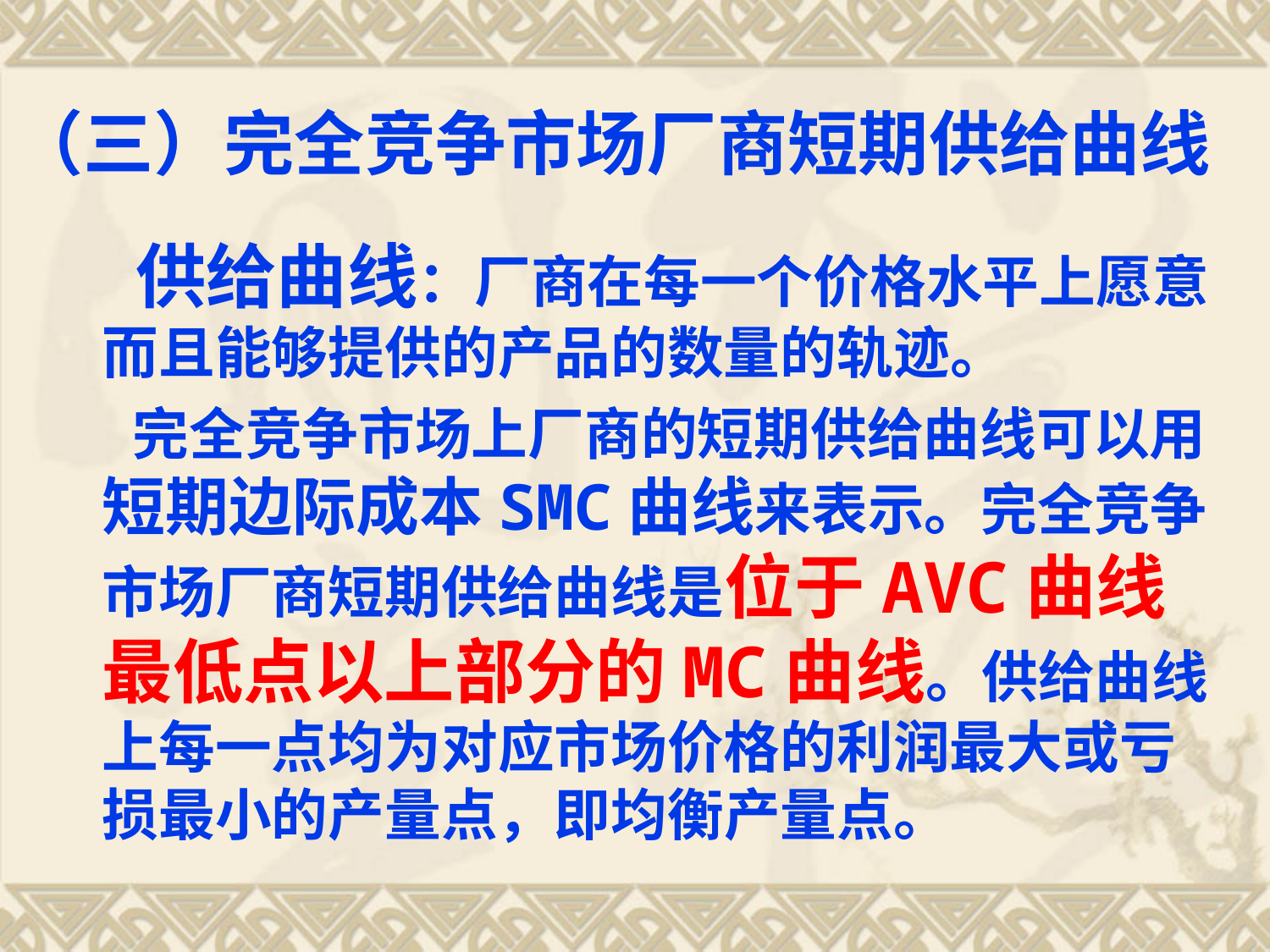

# （三）完全竞争市场厂商短期供给曲线
    供给曲线：厂商在每一个价格水平上愿意而且能够提供的产品的数量的轨迹。
     完全竞争市场上厂商的短期供给曲线可以用短期边际成本SMC曲线来表示。完全竞争市场厂商短期供给曲线是位于AVC曲线最低点以上部分的MC曲线。供给曲线上每一点均为对应市场价格的利润最大或亏损最小的产量点，即均衡产量点。